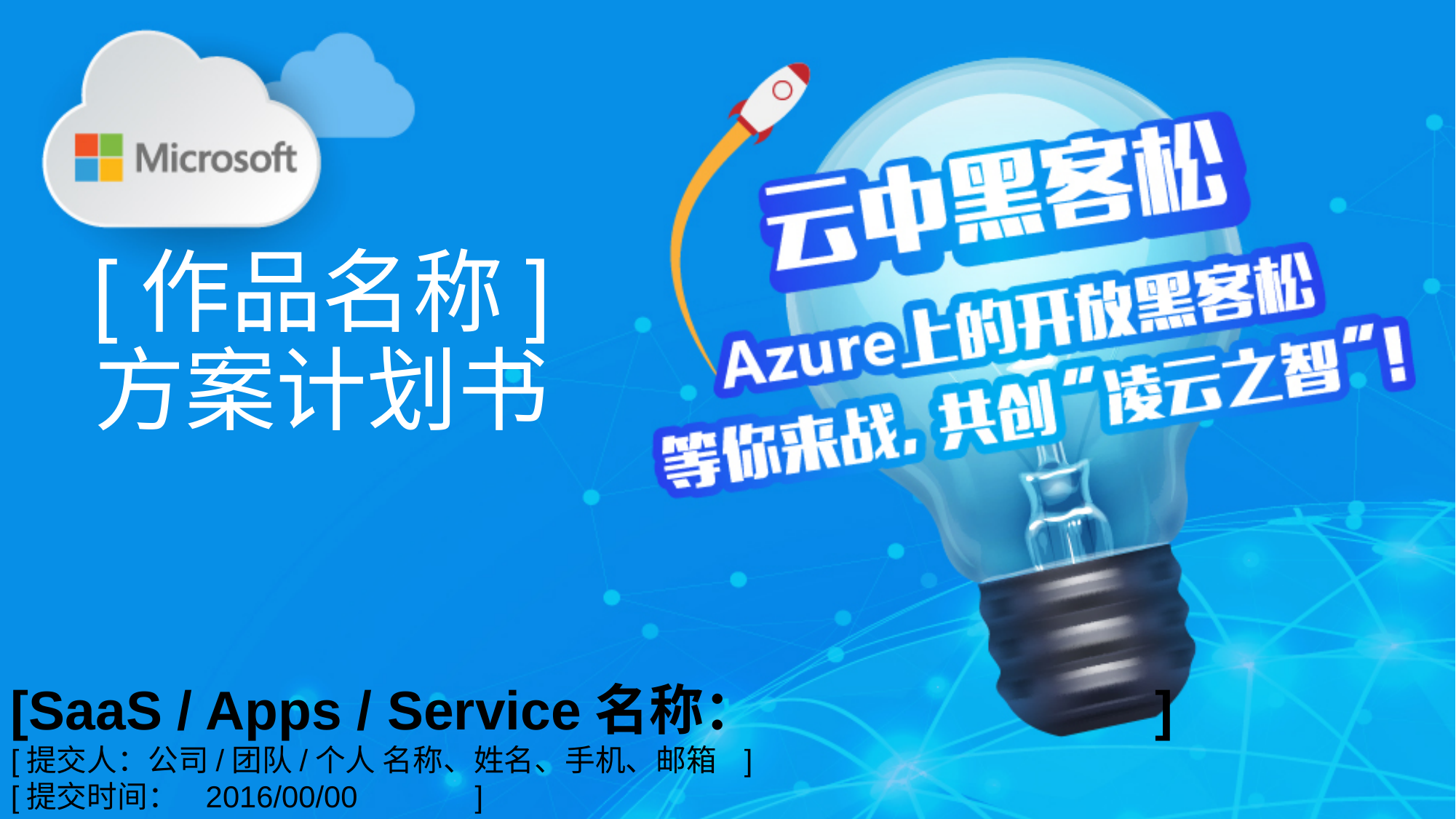

[作品名称]
方案计划书
[SaaS / Apps / Service名称：                               ]
[提交人：公司/团队/个人 名称、姓名、手机、邮箱   ]
[提交时间：   2016/00/00              ]